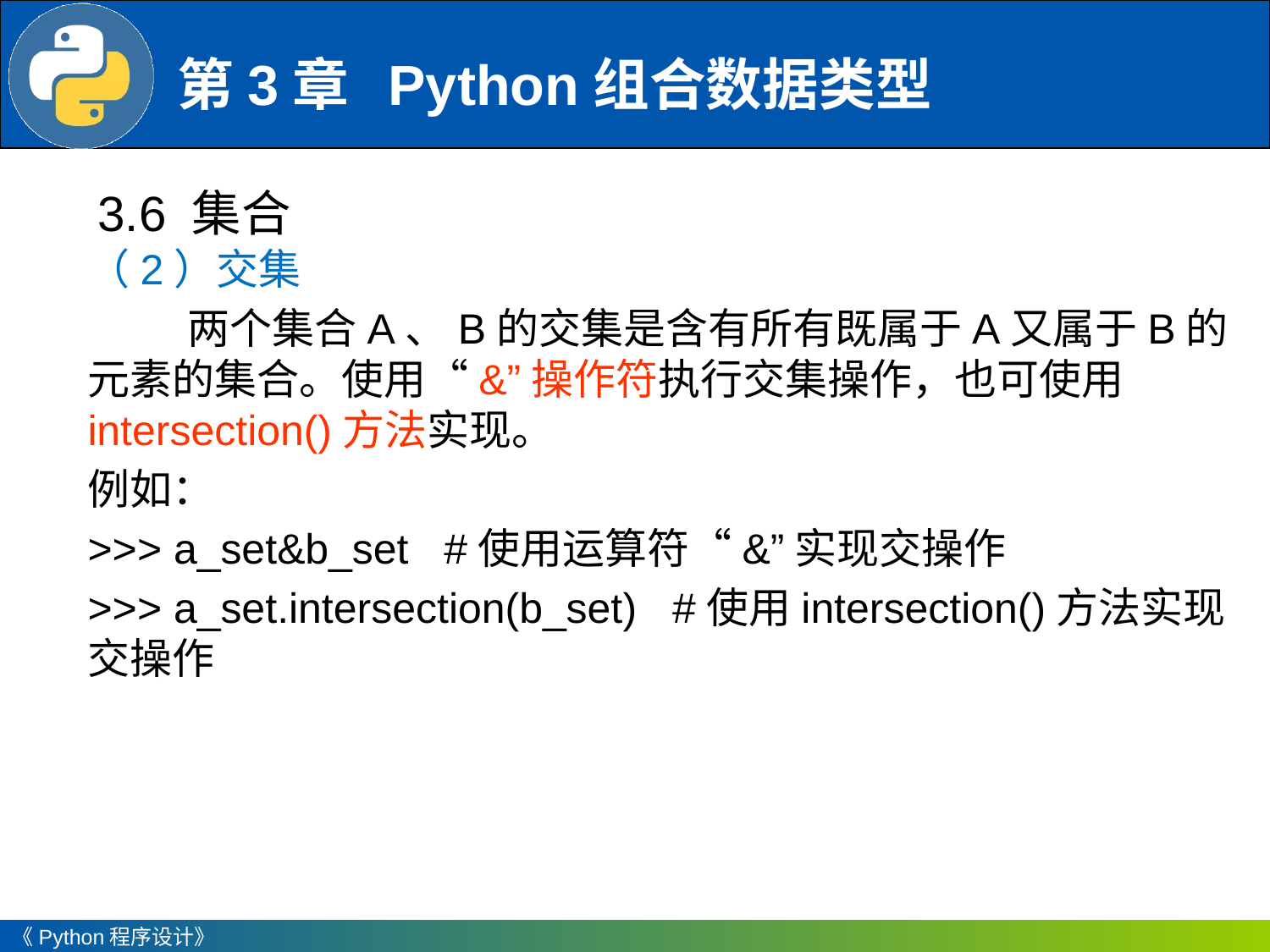

3.6 集合
（2）交集
两个集合A、B的交集是含有所有既属于A又属于B的元素的集合。使用“&”操作符执行交集操作，也可使用intersection()方法实现。
例如：
>>> a_set&b_set   #使用运算符“&”实现交操作
>>> a_set.intersection(b_set)   #使用intersection()方法实现交操作